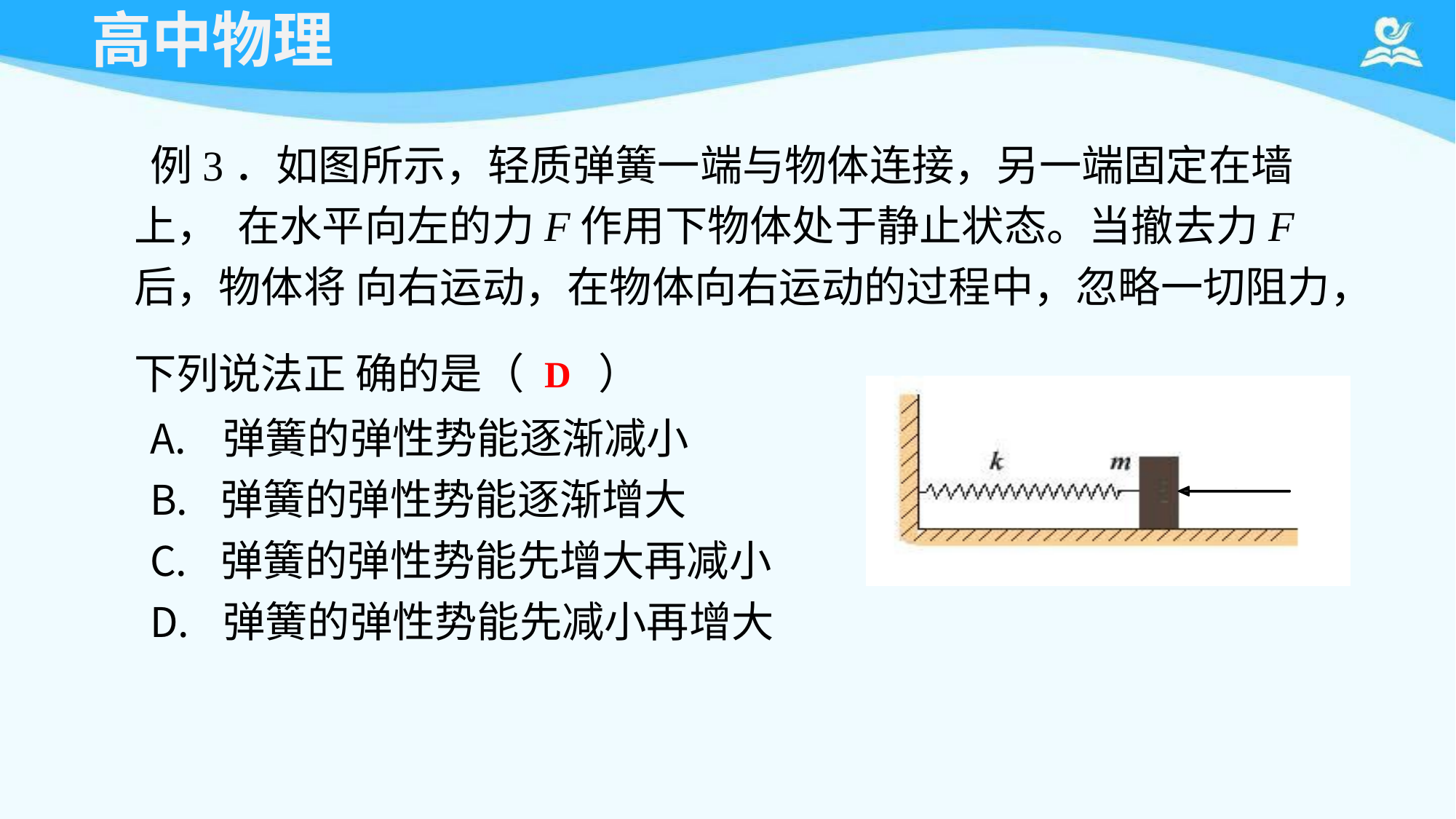

# 高中物理
例3．如图所示，轻质弹簧一端与物体连接，另一端固定在墙上，  在水平向左的力F作用下物体处于静止状态。当撤去力F后，物体将 向右运动，在物体向右运动的过程中，忽略一切阻力，下列说法正 确的是（ D ）
弹簧的弹性势能逐渐减小
弹簧的弹性势能逐渐增大
弹簧的弹性势能先增大再减小
弹簧的弹性势能先减小再增大

F
F